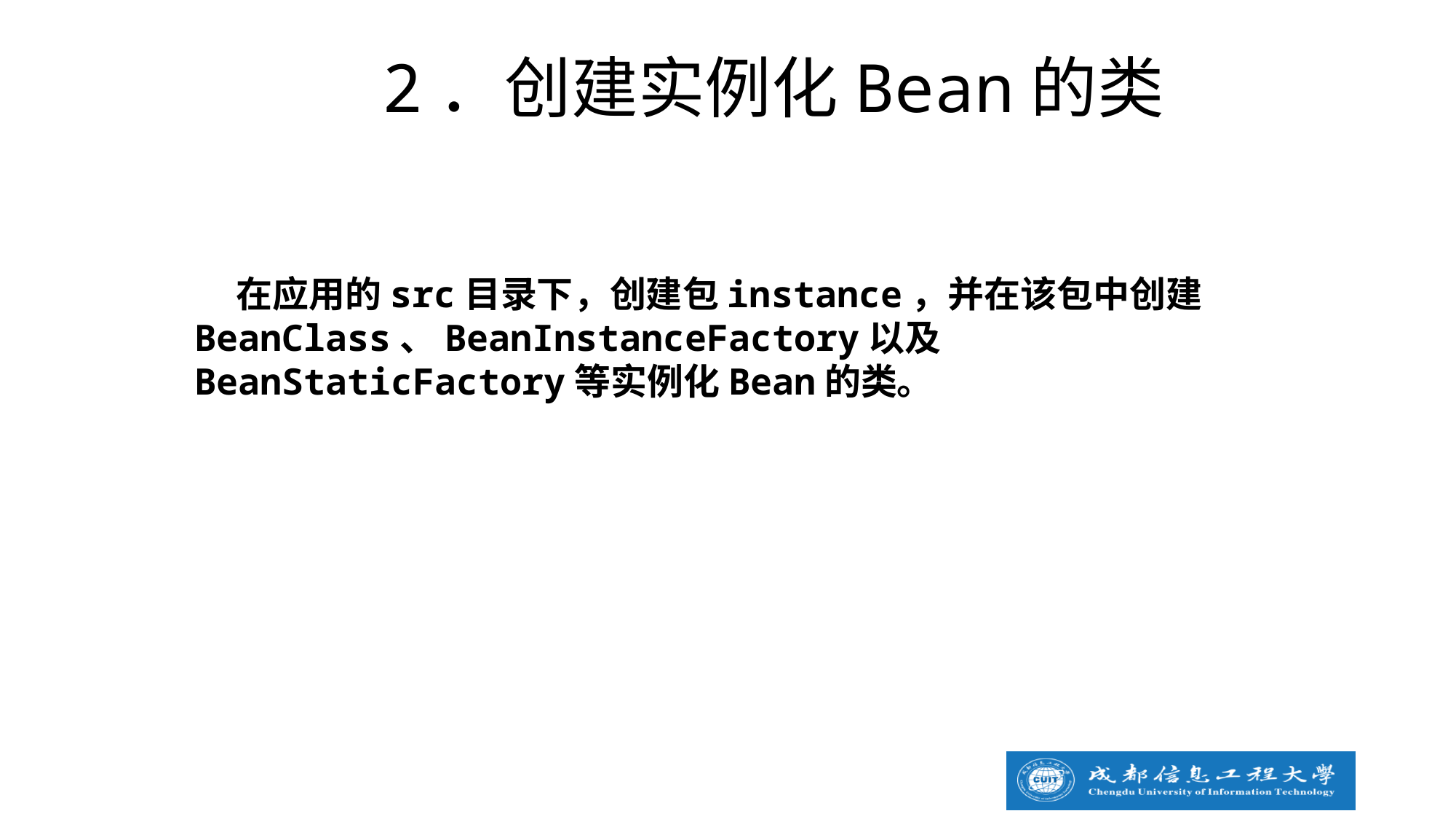

2．创建实例化Bean的类
    在应用的src目录下，创建包instance，并在该包中创建BeanClass、BeanInstanceFactory以及BeanStaticFactory等实例化Bean的类。